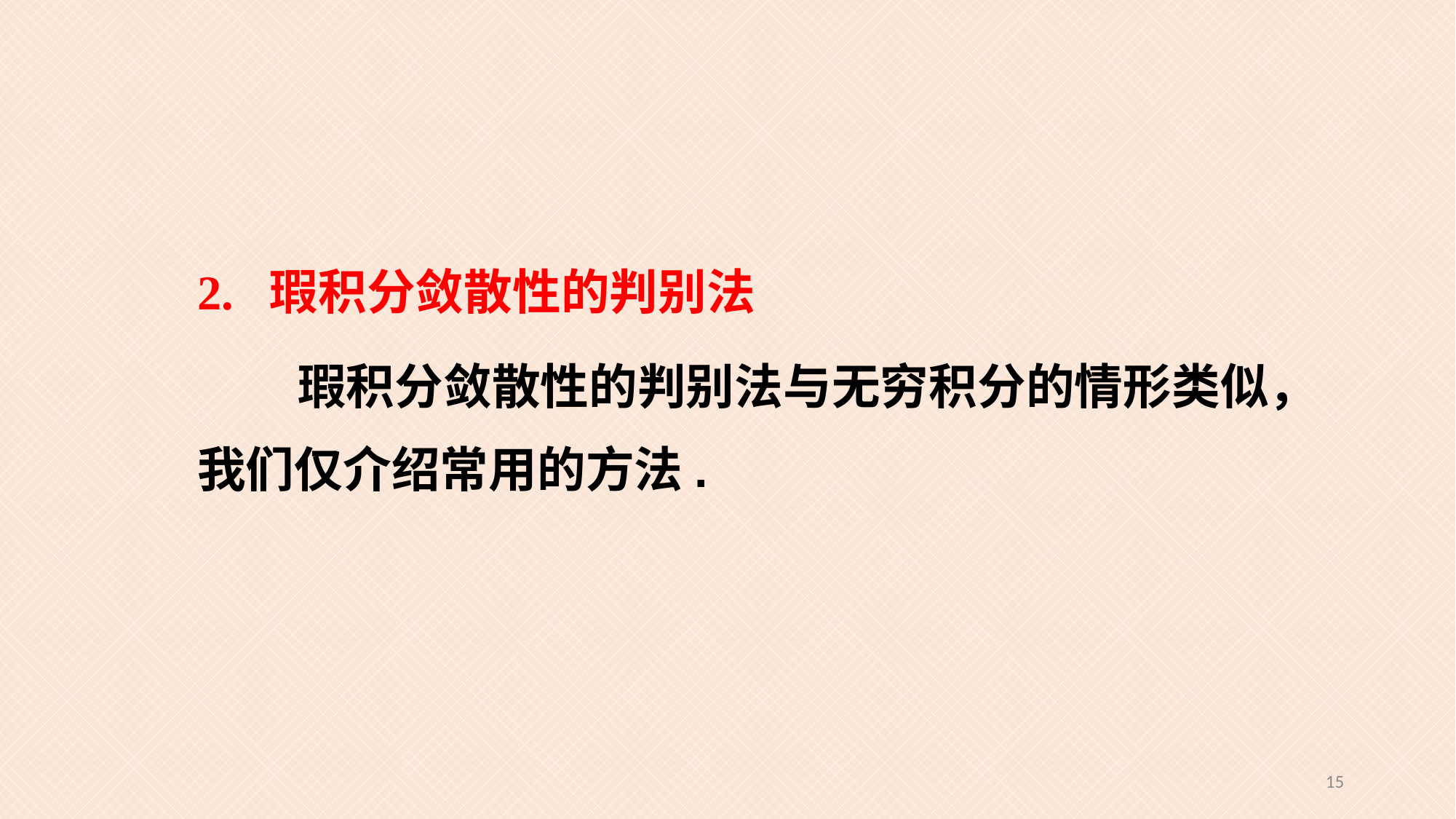

2.  瑕积分敛散性的判别法
        瑕积分敛散性的判别法与无穷积分的情形类似，
我们仅介绍常用的方法.
15